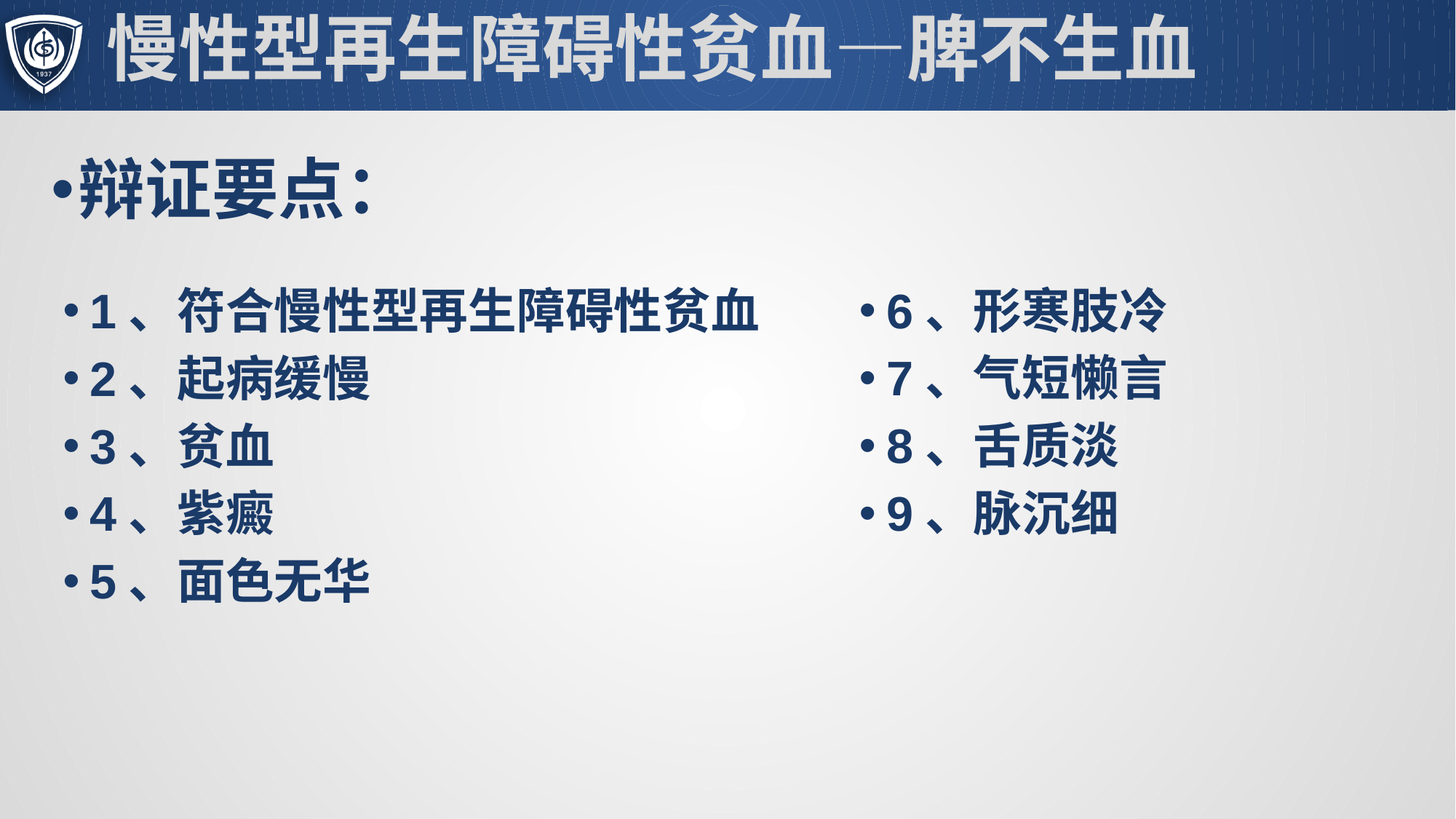

# 慢性型再生障碍性贫血—脾不生血
辩证要点：

1、符合慢性型再生障碍性贫血
2、起病缓慢
3、贫血
4、紫癜
5、面色无华

6、形寒肢冷
7、气短懒言
8、舌质淡
9、脉沉细